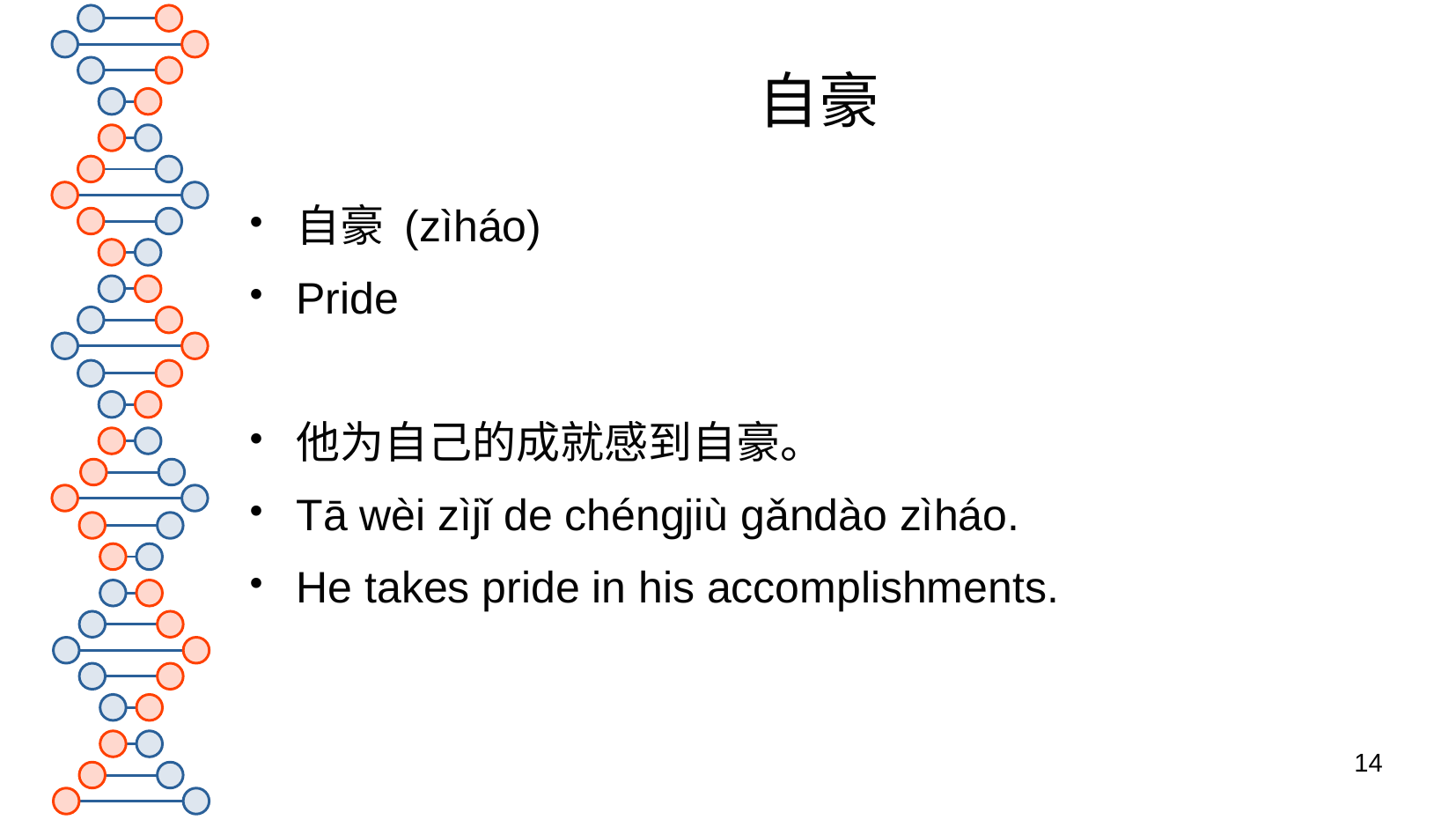

# 自豪
自豪 (zìháo)
Pride

他为自己的成就感到自豪。
Tā wèi zìjǐ de chéngjiù gǎndào zìháo.
He takes pride in his accomplishments.

14